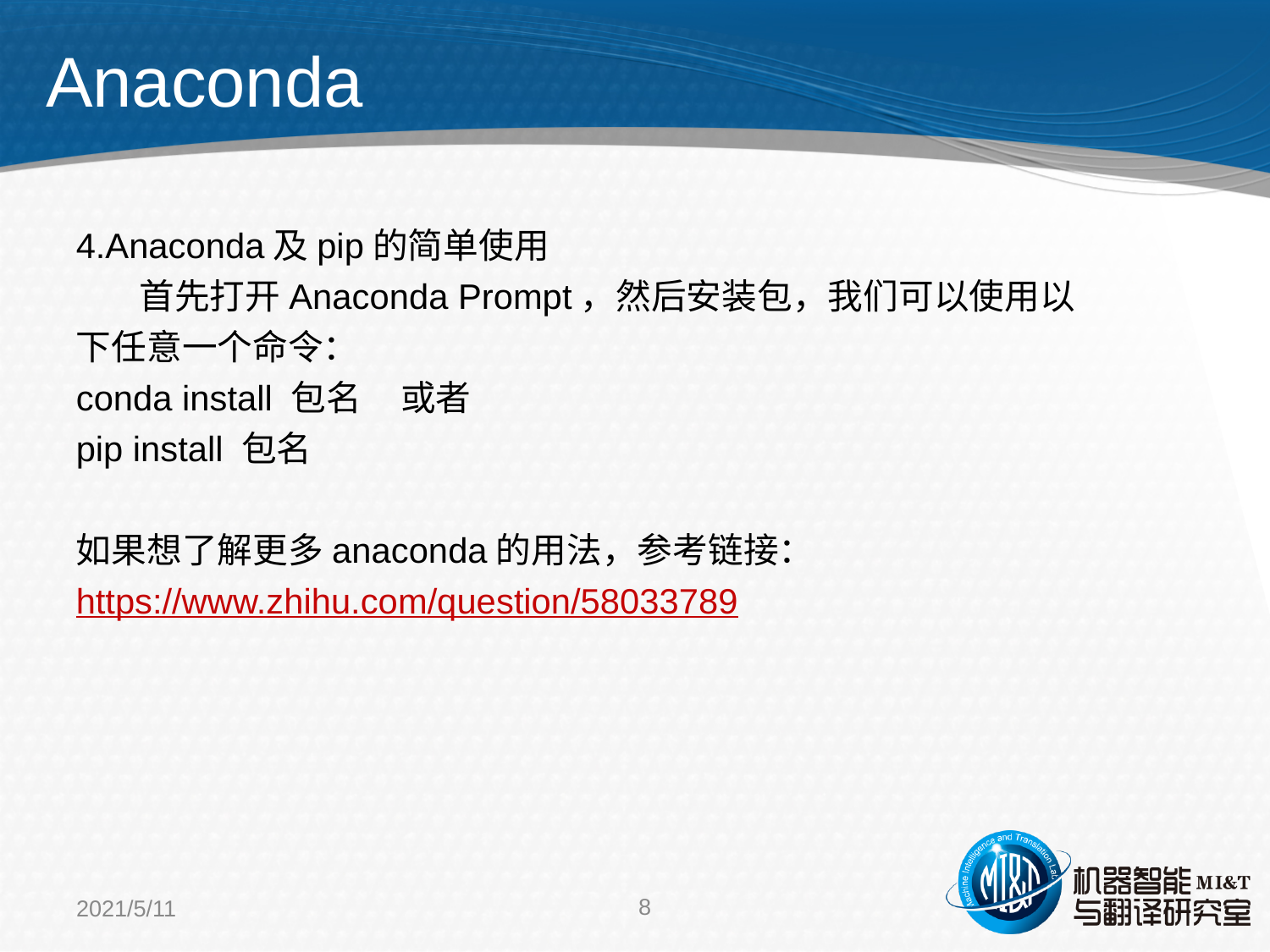

Anaconda
4.Anaconda及pip的简单使用
       首先打开Anaconda Prompt，然后安装包，我们可以使用以下任意一个命令：
conda install 包名     或者
pip install 包名

如果想了解更多anaconda的用法，参考链接：
https://www.zhihu.com/question/58033789
8
2021/5/11